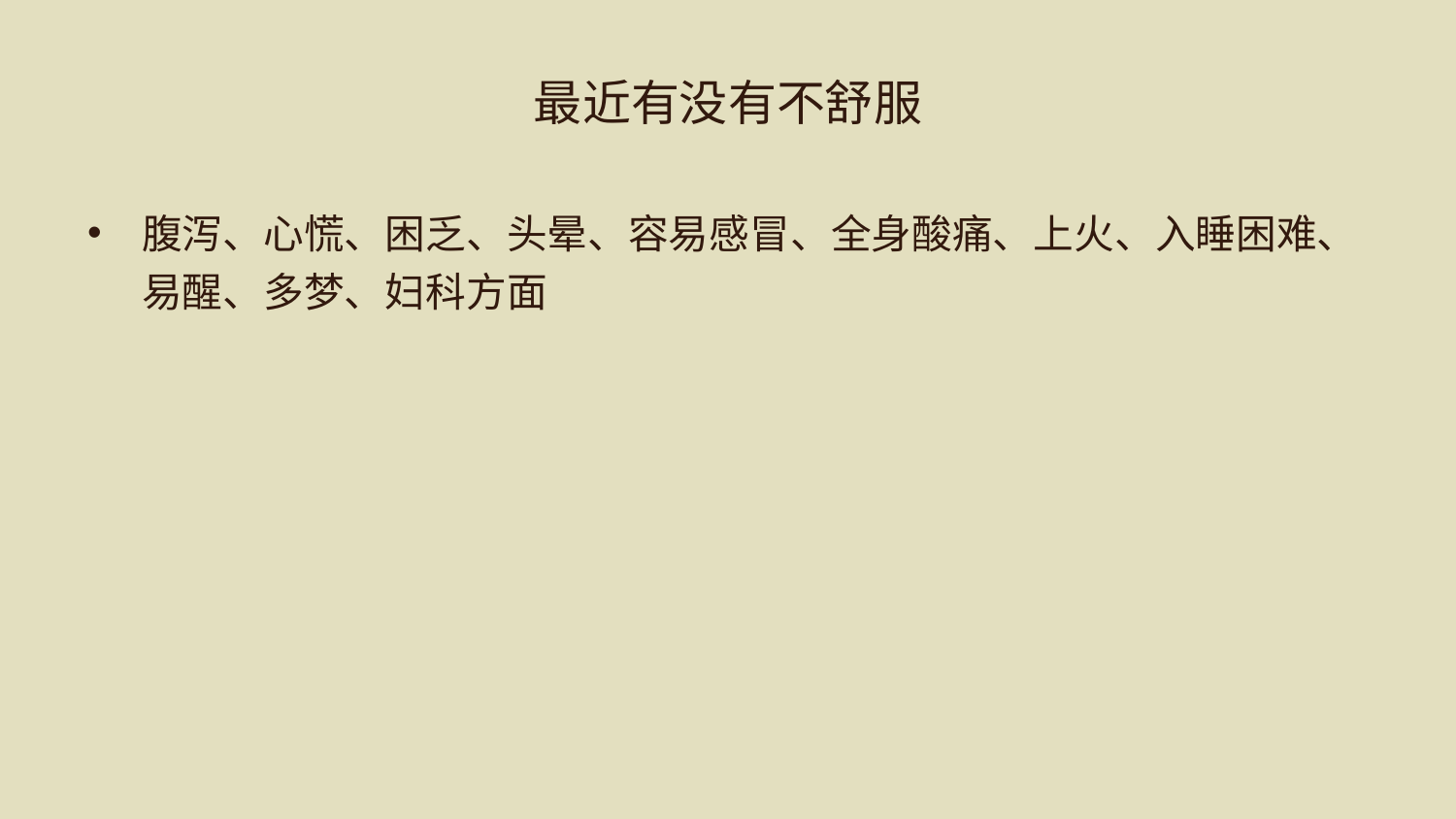

# 最近有没有不舒服
腹泻、心慌、困乏、头晕、容易感冒、全身酸痛、上火、入睡困难、易醒、多梦、妇科方面